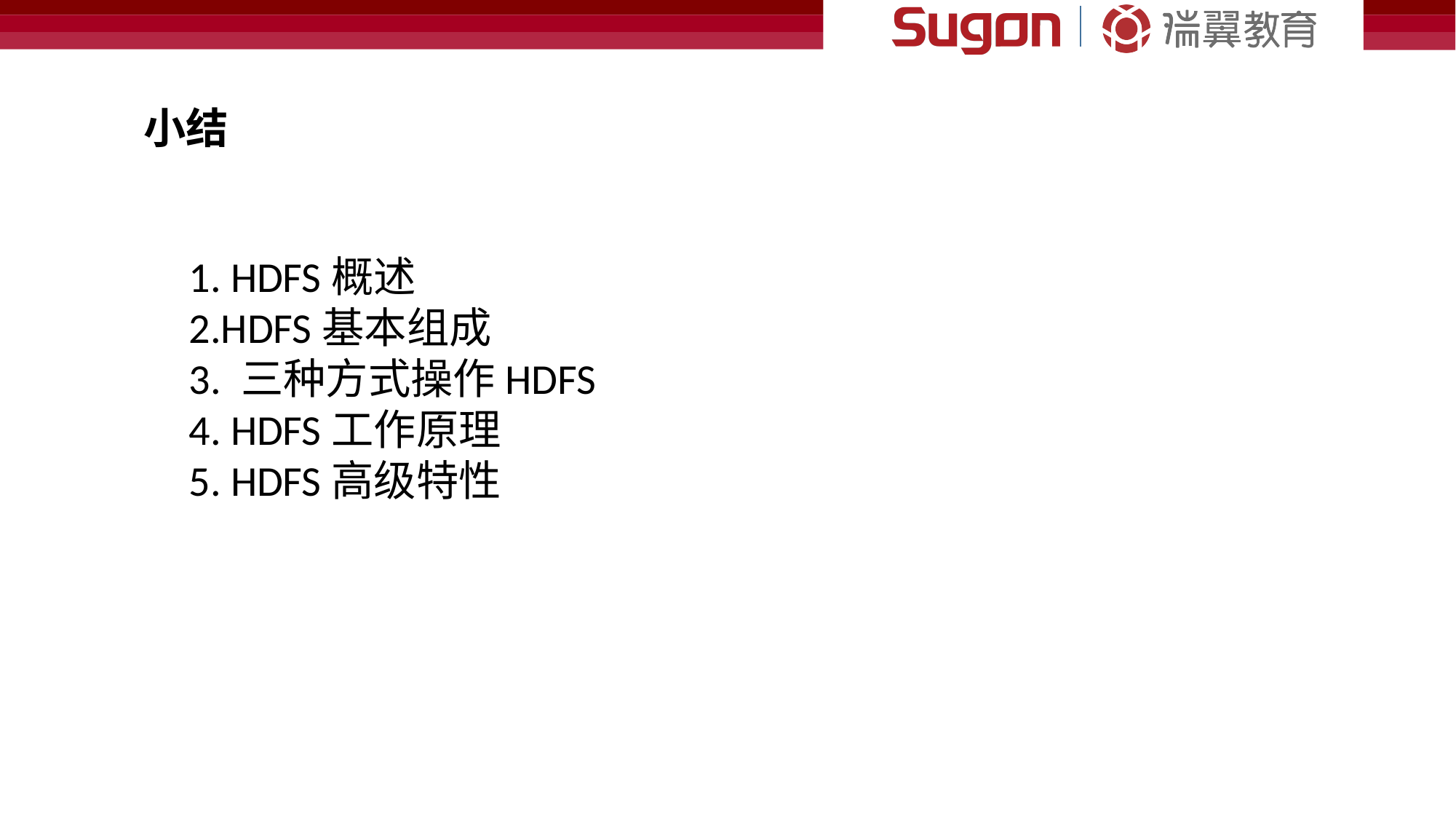

小结
1. HDFS概述
2.HDFS基本组成
3. 三种方式操作HDFS
4. HDFS工作原理
5. HDFS高级特性